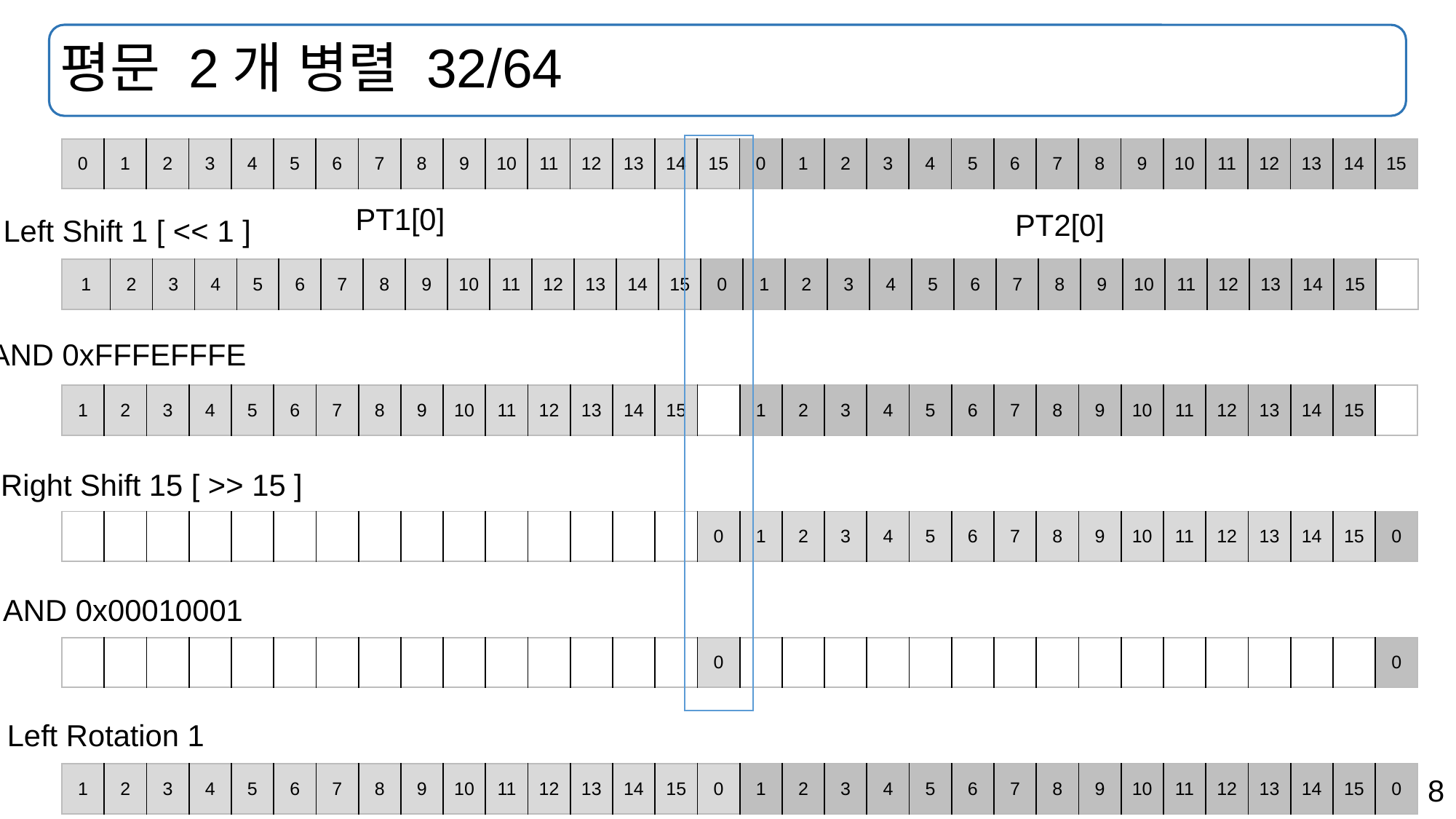

# 평문 2개 병렬 32/64

| 0 | 1 | 2 | 3 | 4 | 5 | 6 | 7 | 8 | 9 | 10 | 11 | 12 | 13 | 14 | 15 | 0 | 1 | 2 | 3 | 4 | 5 | 6 | 7 | 8 | 9 | 10 | 11 | 12 | 13 | 14 | 15 |
| --- | --- | --- | --- | --- | --- | --- | --- | --- | --- | --- | --- | --- | --- | --- | --- | --- | --- | --- | --- | --- | --- | --- | --- | --- | --- | --- | --- | --- | --- | --- | --- |
PT1[0]
PT2[0]
Left Shift 1 [ << 1 ]
| 1 | 2 | 3 | 4 | 5 | 6 | 7 | 8 | 9 | 10 | 11 | 12 | 13 | 14 | 15 | 0 | 1 | 2 | 3 | 4 | 5 | 6 | 7 | 8 | 9 | 10 | 11 | 12 | 13 | 14 | 15 |  |
| --- | --- | --- | --- | --- | --- | --- | --- | --- | --- | --- | --- | --- | --- | --- | --- | --- | --- | --- | --- | --- | --- | --- | --- | --- | --- | --- | --- | --- | --- | --- | --- |
AND 0xFFFEFFFE
| 1 | 2 | 3 | 4 | 5 | 6 | 7 | 8 | 9 | 10 | 11 | 12 | 13 | 14 | 15 |  | 1 | 2 | 3 | 4 | 5 | 6 | 7 | 8 | 9 | 10 | 11 | 12 | 13 | 14 | 15 |  |
| --- | --- | --- | --- | --- | --- | --- | --- | --- | --- | --- | --- | --- | --- | --- | --- | --- | --- | --- | --- | --- | --- | --- | --- | --- | --- | --- | --- | --- | --- | --- | --- |
Right Shift 15 [ >> 15 ]
|  |  |  |  |  |  |  |  |  |  |  |  |  |  |  | 0 | 1 | 2 | 3 | 4 | 5 | 6 | 7 | 8 | 9 | 10 | 11 | 12 | 13 | 14 | 15 | 0 |
| --- | --- | --- | --- | --- | --- | --- | --- | --- | --- | --- | --- | --- | --- | --- | --- | --- | --- | --- | --- | --- | --- | --- | --- | --- | --- | --- | --- | --- | --- | --- | --- |
AND 0x00010001
|  |  |  |  |  |  |  |  |  |  |  |  |  |  |  | 0 |  |  |  |  |  |  |  |  |  |  |  |  |  |  |  | 0 |
| --- | --- | --- | --- | --- | --- | --- | --- | --- | --- | --- | --- | --- | --- | --- | --- | --- | --- | --- | --- | --- | --- | --- | --- | --- | --- | --- | --- | --- | --- | --- | --- |
Left Rotation 1
| 1 | 2 | 3 | 4 | 5 | 6 | 7 | 8 | 9 | 10 | 11 | 12 | 13 | 14 | 15 | 0 | 1 | 2 | 3 | 4 | 5 | 6 | 7 | 8 | 9 | 10 | 11 | 12 | 13 | 14 | 15 | 0 |
| --- | --- | --- | --- | --- | --- | --- | --- | --- | --- | --- | --- | --- | --- | --- | --- | --- | --- | --- | --- | --- | --- | --- | --- | --- | --- | --- | --- | --- | --- | --- | --- |